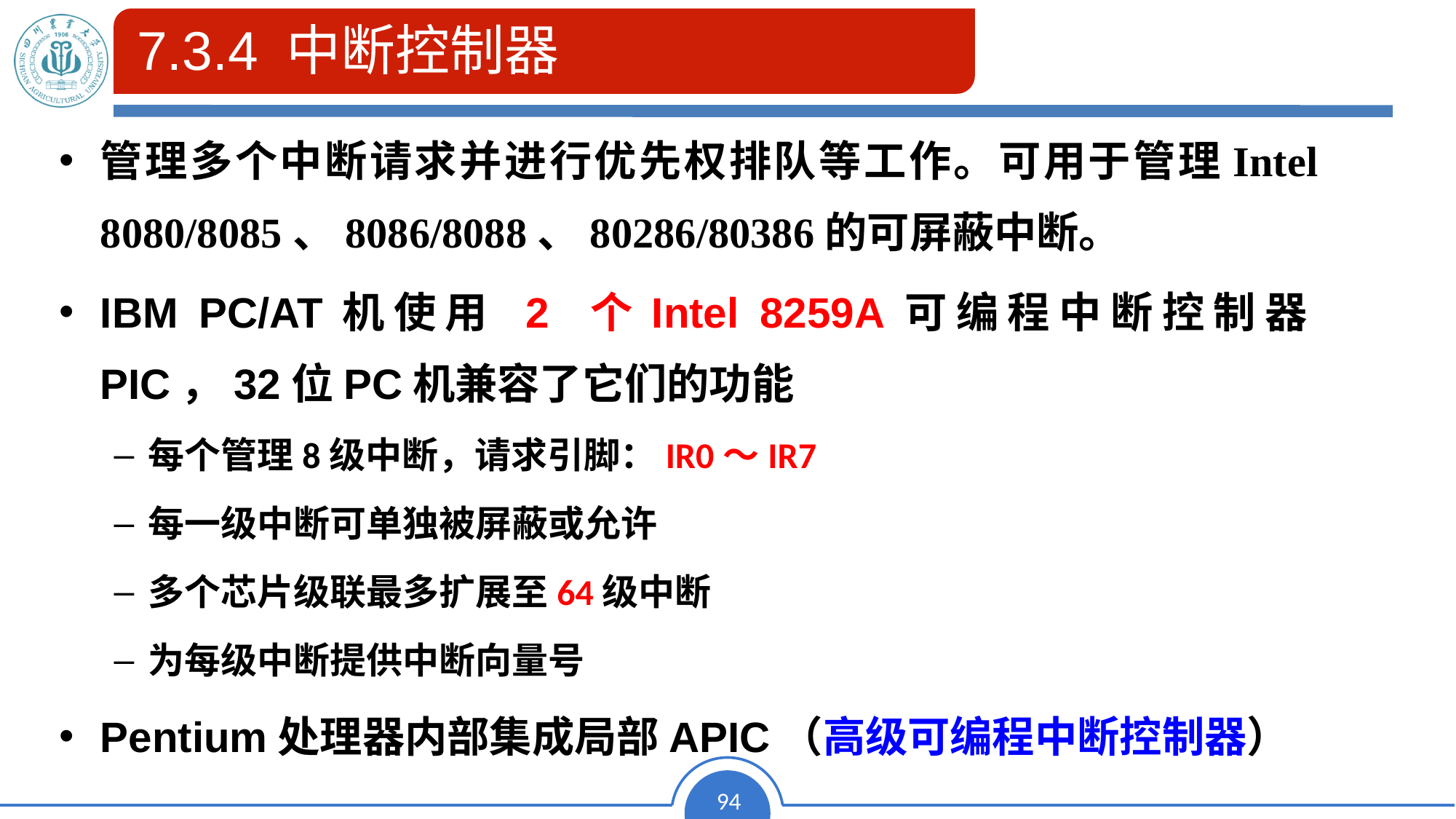

# 7.3.4 中断控制器
管理多个中断请求并进行优先权排队等工作。可用于管理Intel 8080/8085、8086/8088、80286/80386的可屏蔽中断。
IBM PC/AT机使用 2 个Intel 8259A可编程中断控制器PIC，32位PC机兼容了它们的功能
每个管理8级中断，请求引脚：IR0～IR7
每一级中断可单独被屏蔽或允许
多个芯片级联最多扩展至64级中断
为每级中断提供中断向量号
Pentium处理器内部集成局部APIC（高级可编程中断控制器）